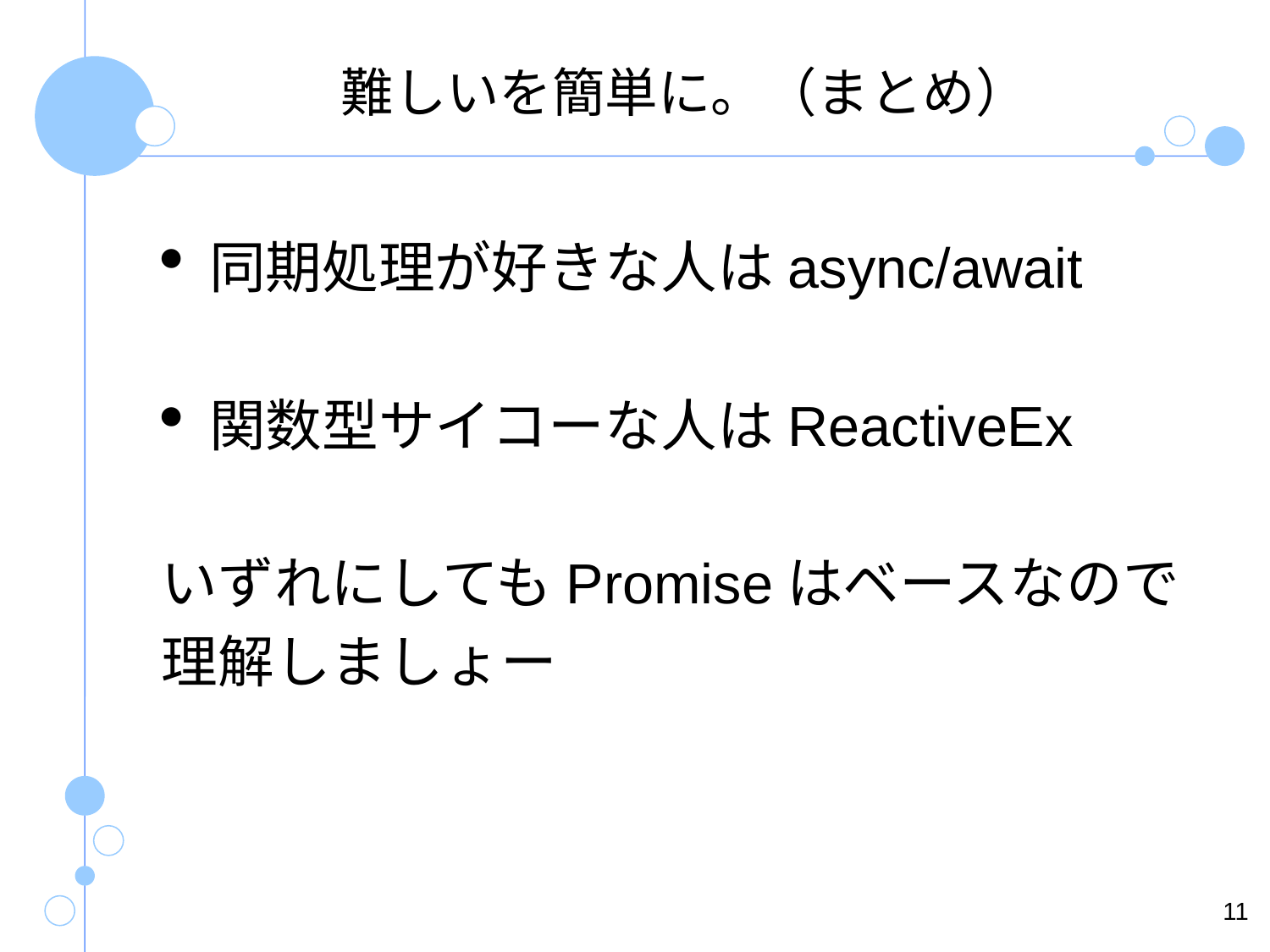

難しいを簡単に。（まとめ）

同期処理が好きな人はasync/await

関数型サイコーな人はReactiveEx

いずれにしてもPromiseはベースなので
理解しましょー

11